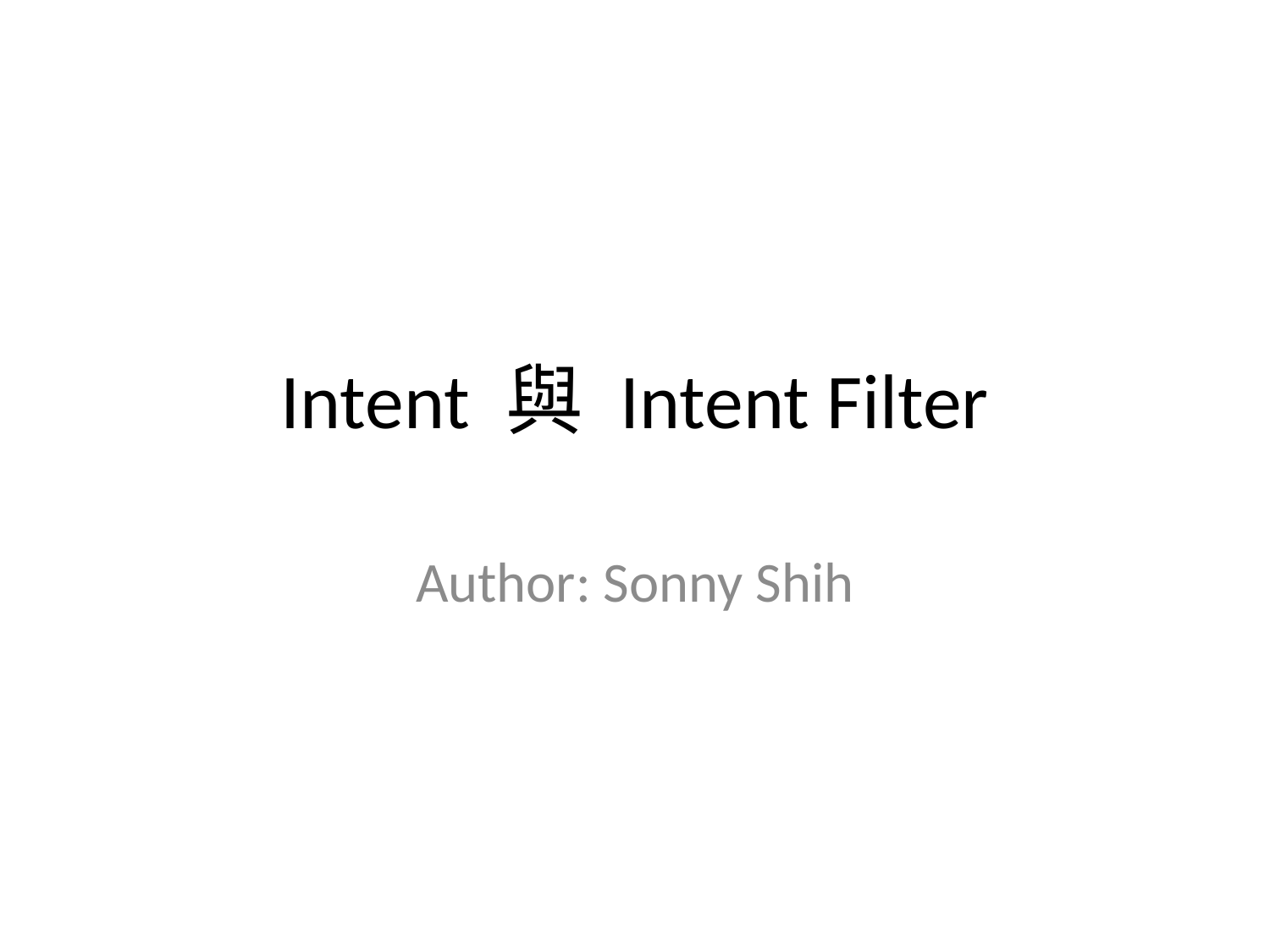

# Intent 與 Intent Filter
Author: Sonny Shih